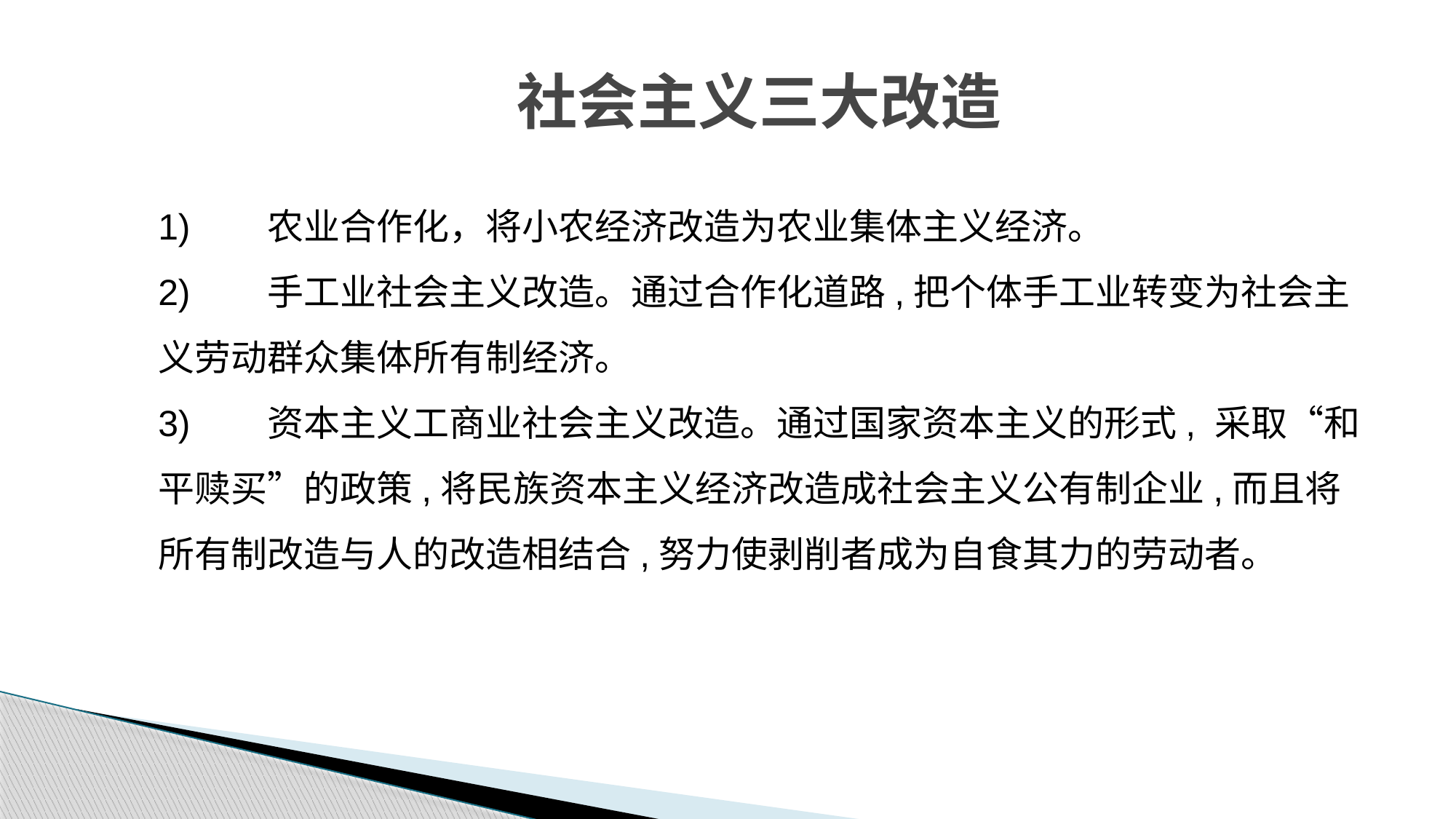

社会主义三大改造
1)	农业合作化，将小农经济改造为农业集体主义经济。
2)	手工业社会主义改造。通过合作化道路,把个体手工业转变为社会主义劳动群众集体所有制经济。
3)	资本主义工商业社会主义改造。通过国家资本主义的形式, 采取“和平赎买”的政策,将民族资本主义经济改造成社会主义公有制企业,而且将所有制改造与人的改造相结合,努力使剥削者成为自食其力的劳动者。